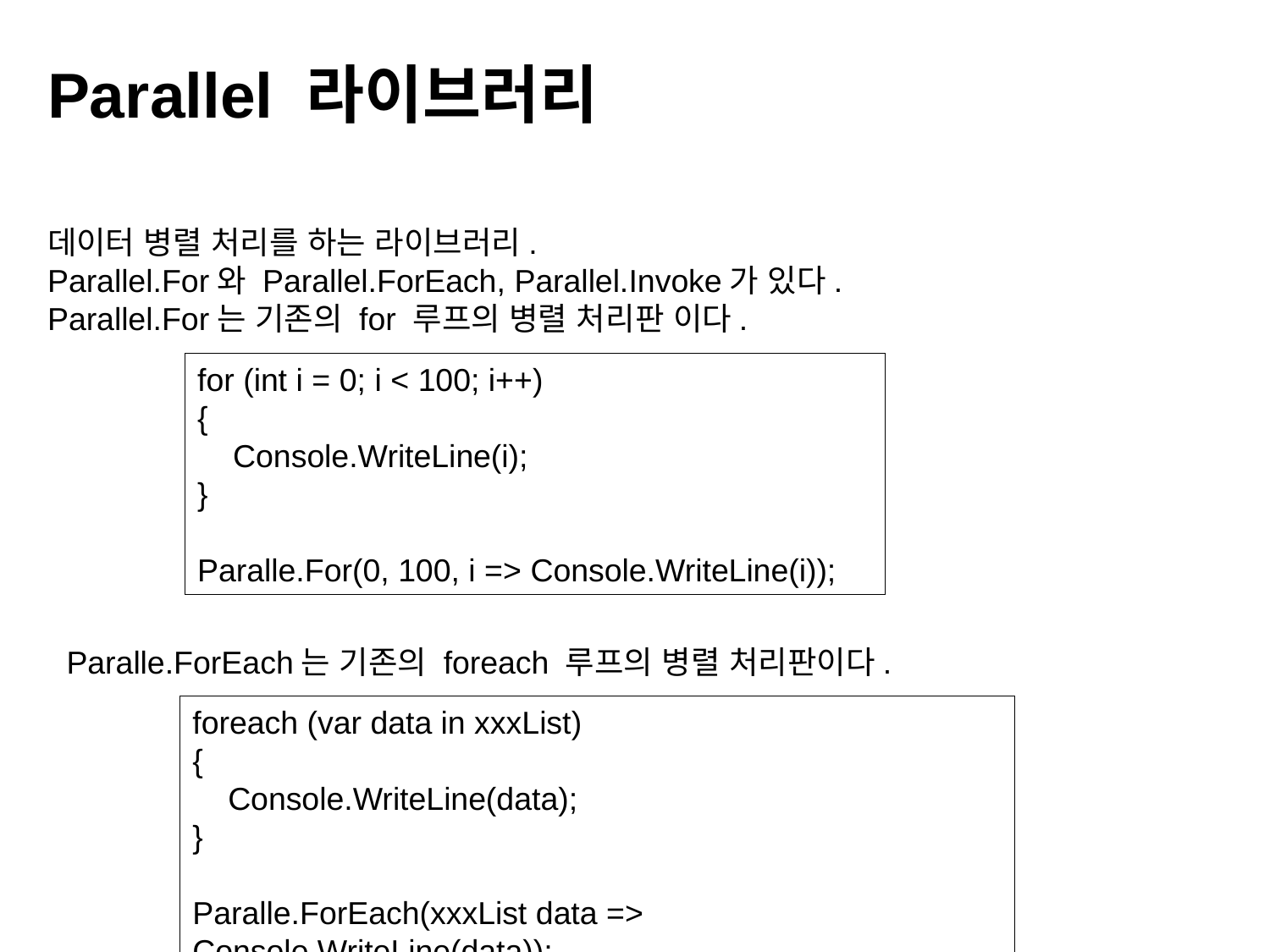

Parallel 라이브러리
데이터 병렬 처리를 하는 라이브러리.
Parallel.For와 Parallel.ForEach, Parallel.Invoke가 있다.
Parallel.For는 기존의 for 루프의 병렬 처리판 이다.
for (int i = 0; i < 100; i++)
{
    Console.WriteLine(i);
}

Paralle.For(0, 100, i => Console.WriteLine(i));
Paralle.ForEach는 기존의 foreach 루프의 병렬 처리판이다.
foreach (var data in xxxList)
{
    Console.WriteLine(data);
}

Paralle.ForEach(xxxList data => Console.WriteLine(data));